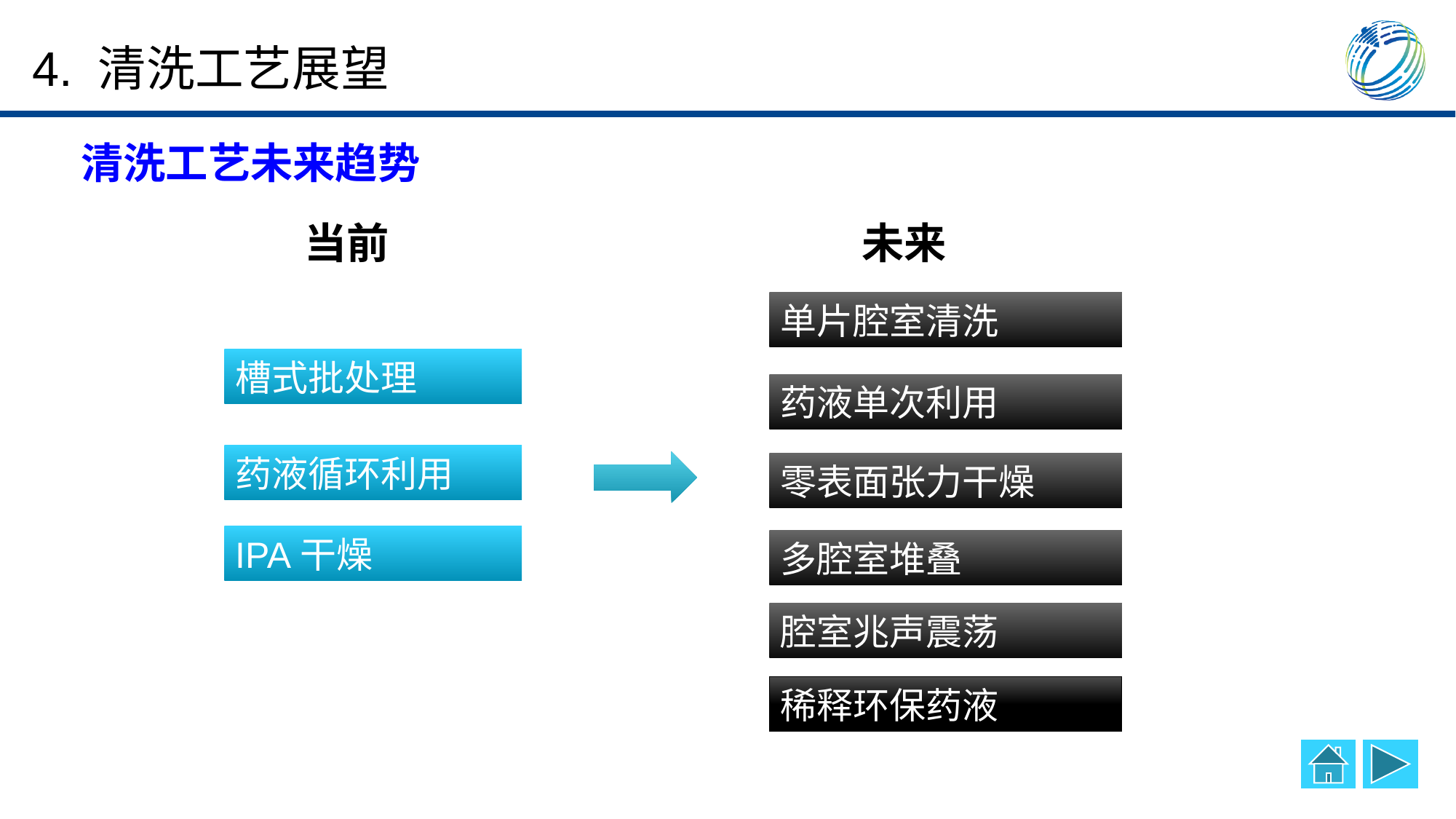

4. 清洗工艺展望
  清洗工艺未来趋势
当前
未来
单片腔室清洗
槽式批处理
药液单次利用
药液循环利用

零表面张力干燥
IPA干燥
多腔室堆叠
腔室兆声震荡
稀释环保药液